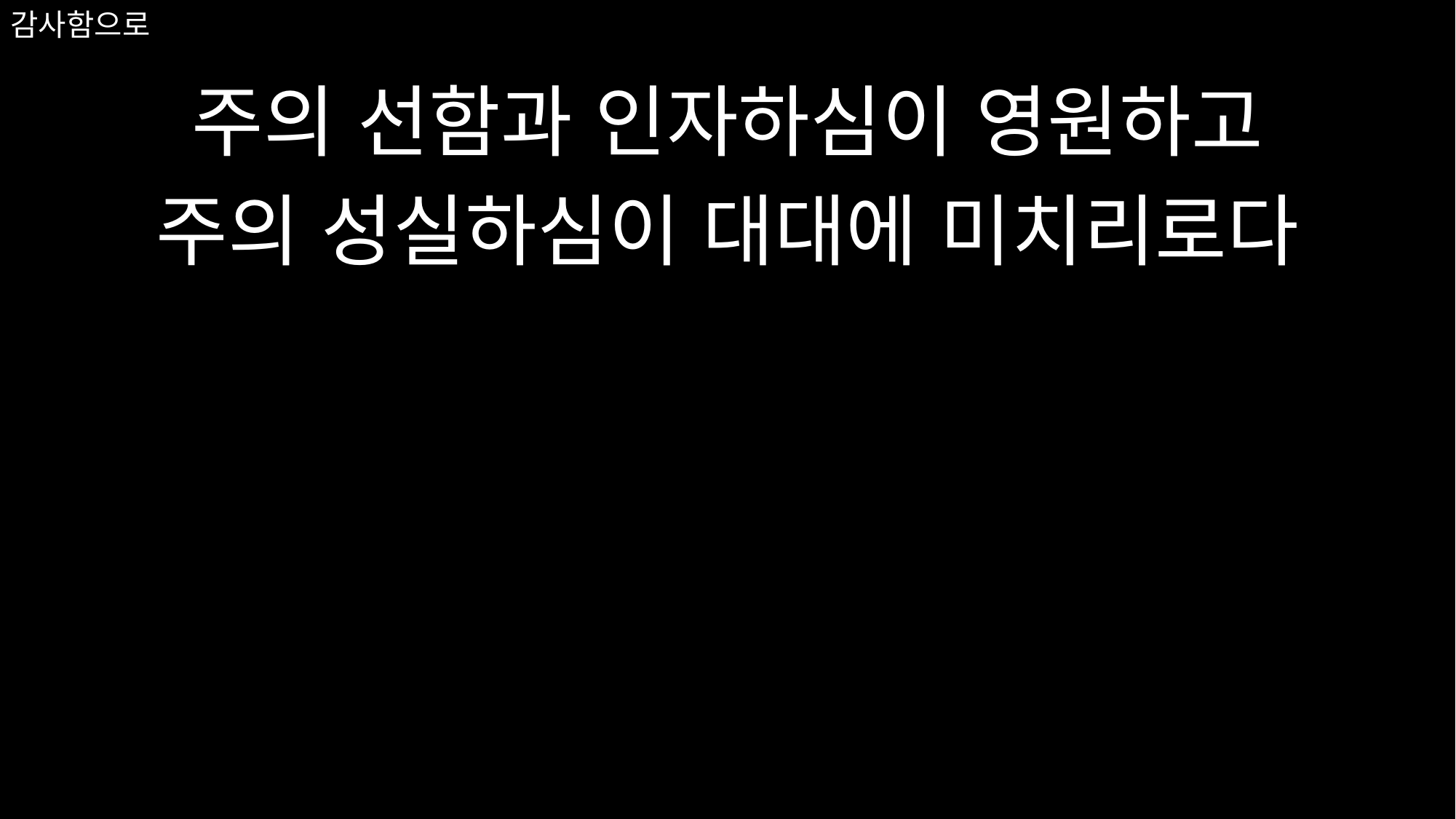

주의 선함과 인자하심이 영원하고
주의 성실하심이 대대에 미치리로다

# 감사함으로